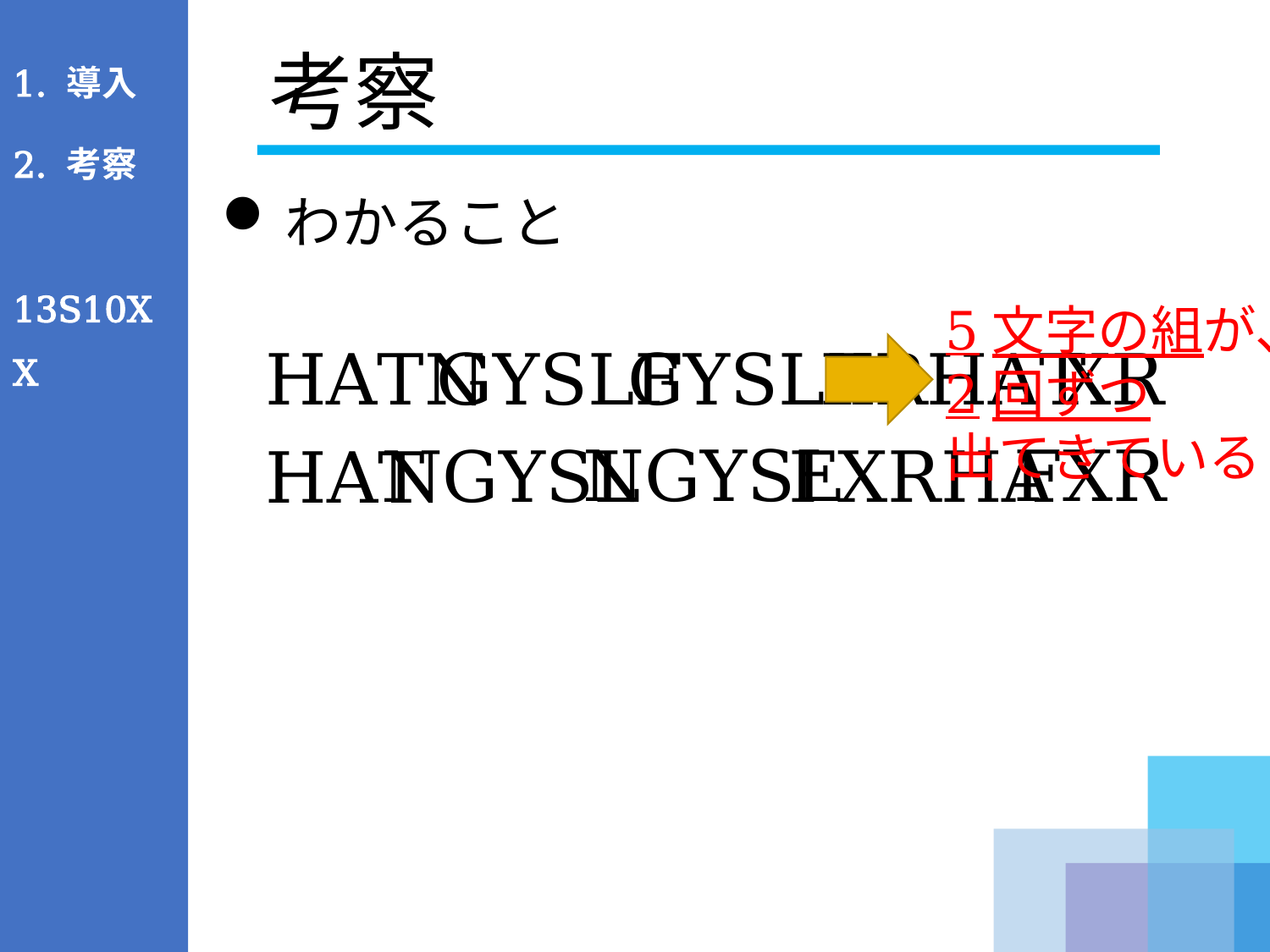

1. 導入
2. 考察
 13S10XX
# 考察
わかること
5文字の組が、
2回ずつ
出てきている
HATN
GYSLF
GYSLF
XRHAT
XR

NGYSL
FXR
FXRHA
NGYSL
HAT